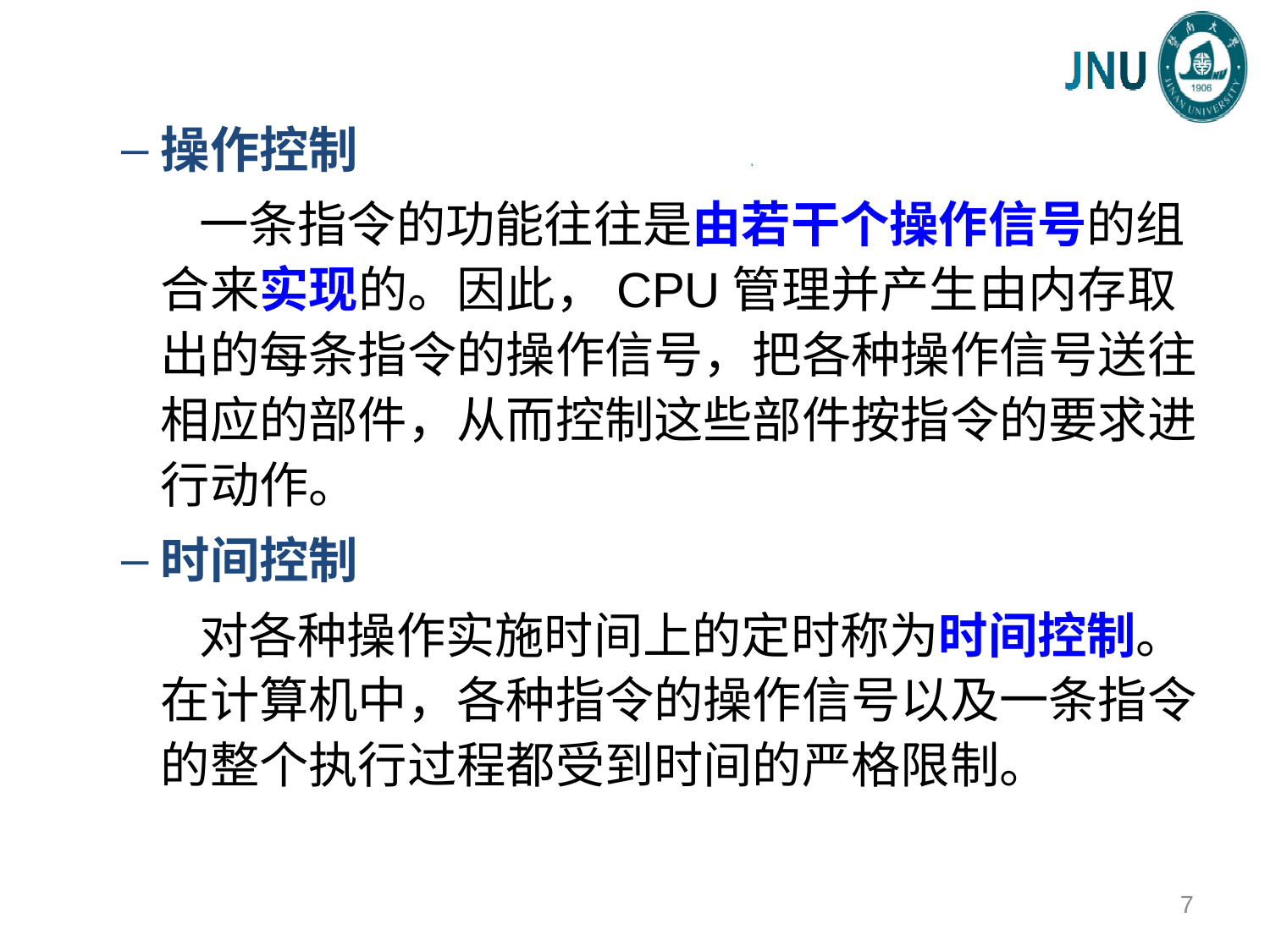

操作控制
      一条指令的功能往往是由若干个操作信号的组合来实现的。因此，CPU管理并产生由内存取出的每条指令的操作信号，把各种操作信号送往相应的部件，从而控制这些部件按指令的要求进行动作。
时间控制
      对各种操作实施时间上的定时称为时间控制。在计算机中，各种指令的操作信号以及一条指令的整个执行过程都受到时间的严格限制。
7